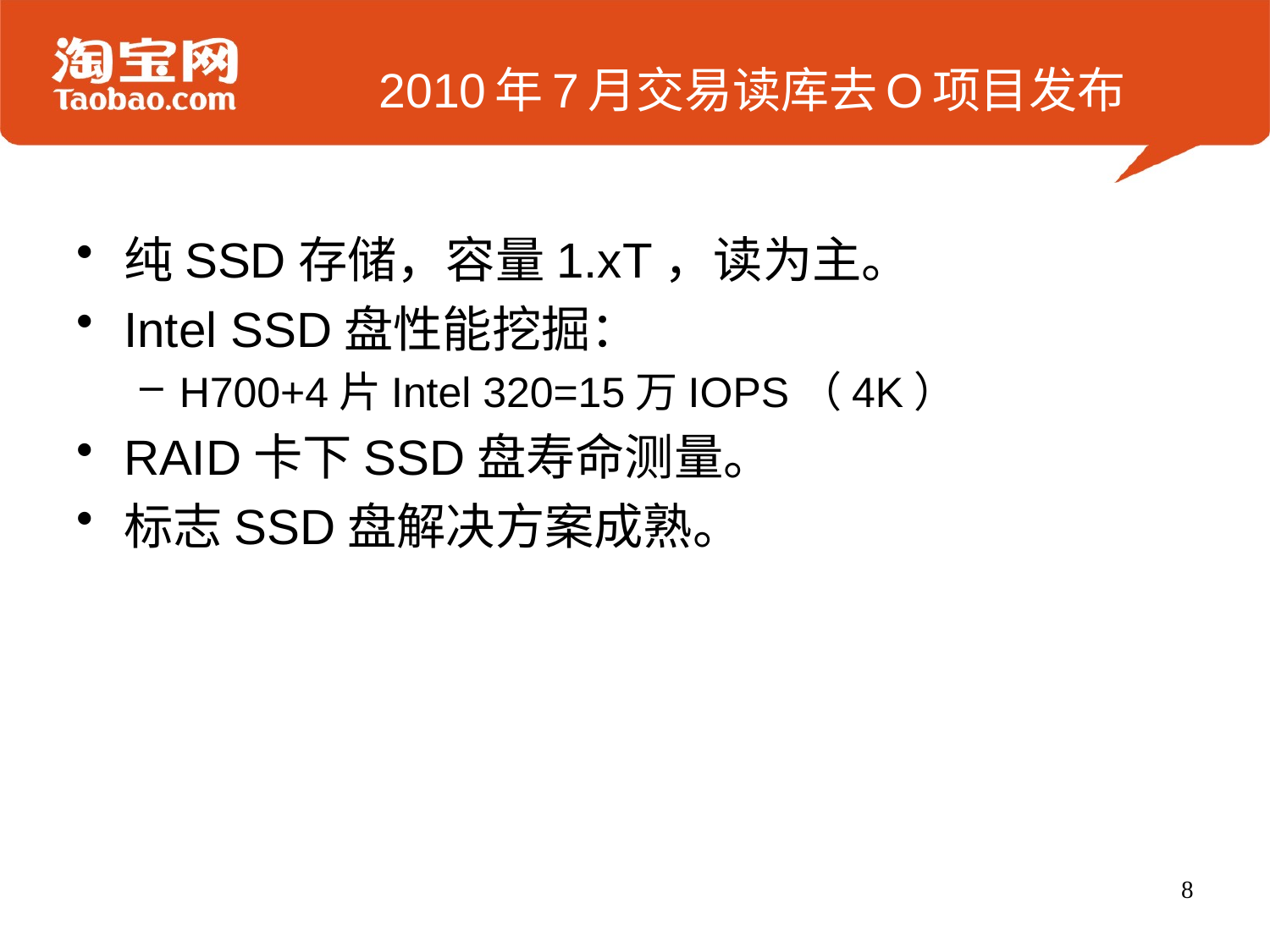

# 2010年7月交易读库去O项目发布
纯SSD存储，容量1.xT，读为主。
Intel SSD盘性能挖掘：
H700+4片Intel 320=15万IOPS（4K）
RAID卡下SSD盘寿命测量。
标志SSD盘解决方案成熟。
8